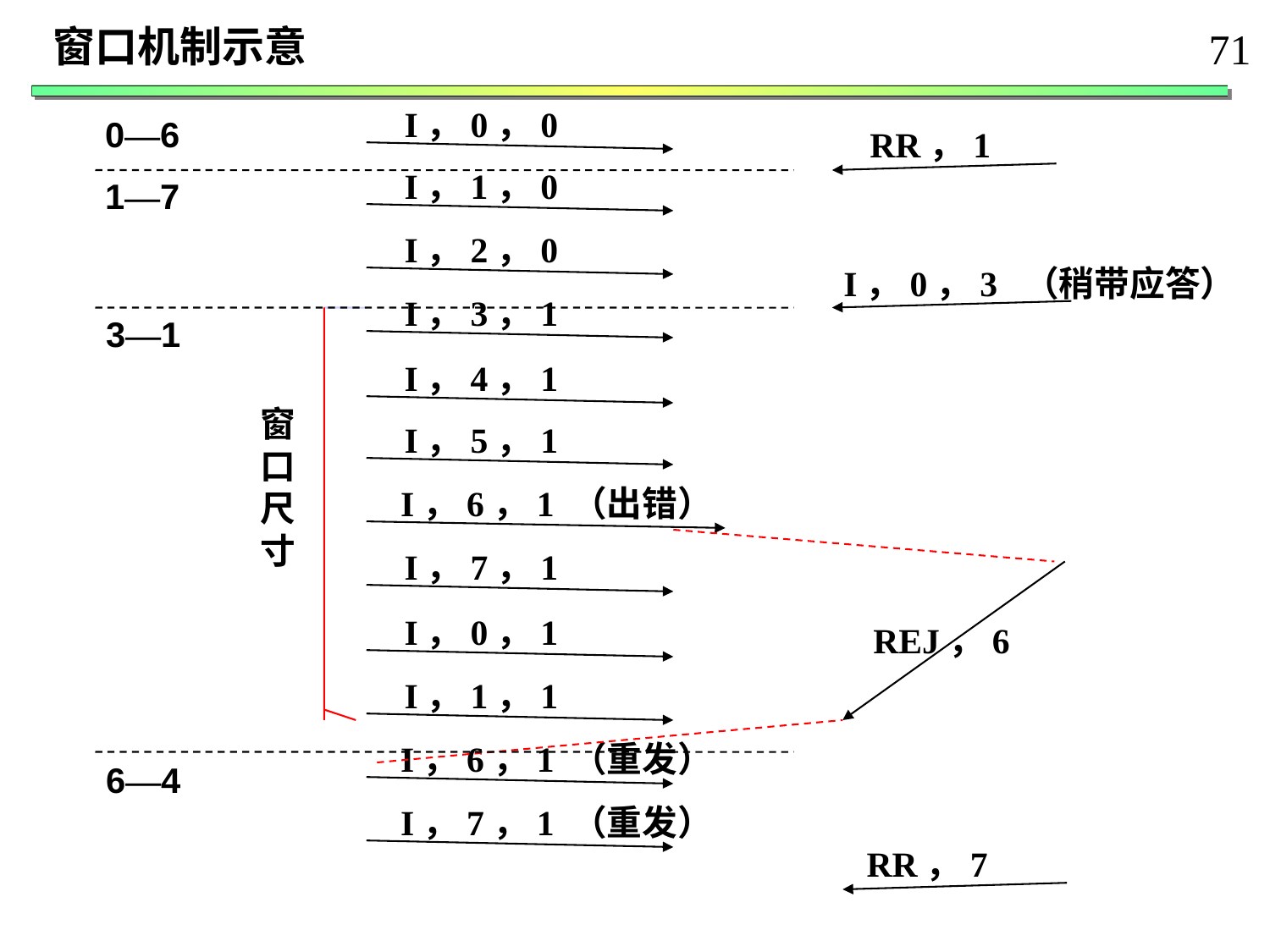

窗口机制示意
71

I，0，0

0—6
RR，1
I，1，0

1—7

I，2，0

I，0，3  （稍带应答）
I，3，1

3—1

I，4，1

窗
口
尺
寸
I，5，1

I，6，1 （出错）

I，7，1

I，0，1

REJ，6
I，1，1

I，6，1 （重发）
6—4

I，7，1 （重发）
RR，7